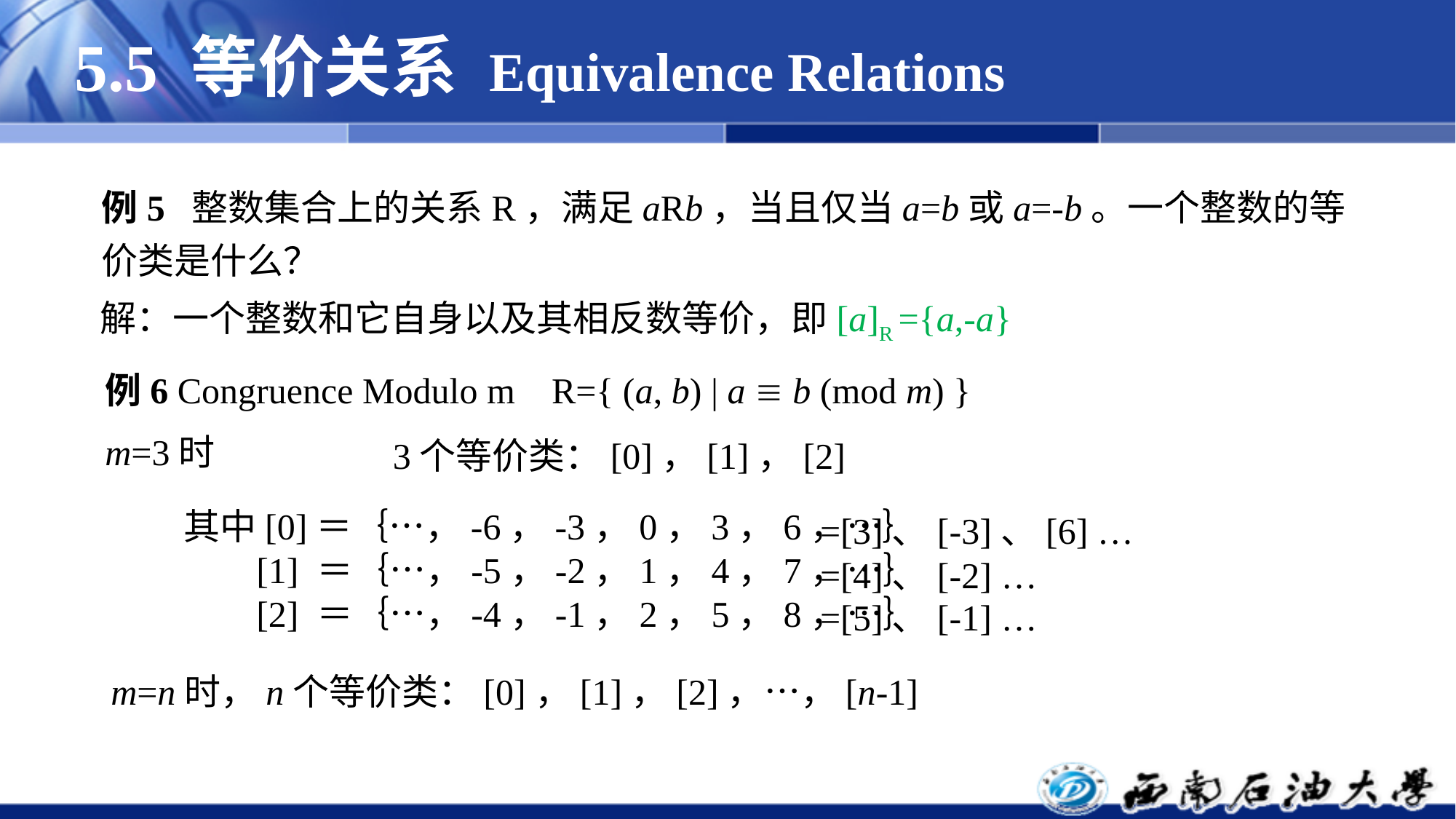

# 5.5 等价关系 Equivalence Relations
例5  整数集合上的关系R，满足aRb，当且仅当a=b或a=-b。一个整数的等价类是什么？
解：一个整数和它自身以及其相反数等价，即[a]R ={a,-a}
例6 Congruence Modulo m    R={ (a, b) | a ≡ b (mod m) }
m=3时
3个等价类：[0]，[1]，[2]
其中[0]＝｛…，-6，-3，0，3，6，…｝
        [1] ＝｛…，-5，-2，1，4，7，…｝
        [2] ＝｛…，-4，-1，2，5，8，…｝
=[3]、[-3]、[6] …
=[4]、[-2] …
=[5]、[-1] …
 m=n时，n个等价类：[0]，[1]，[2]，…，[n-1]